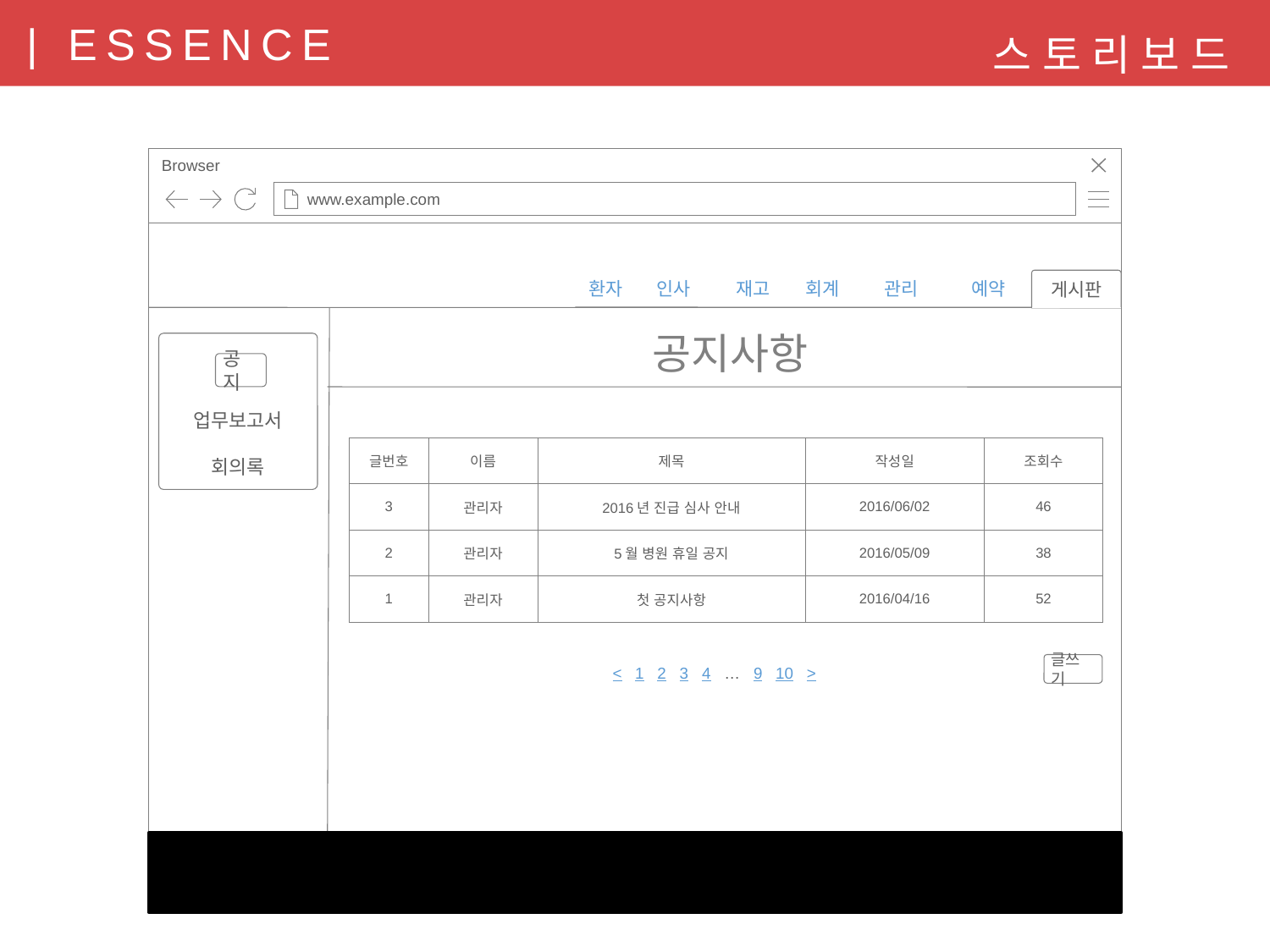

스토리보드
Browser

www.example.com

게시판
환자
인사
재고
                                        예약         게시판

회계
관리

공지사항
공지
업무보고서
회의록
공지
글쓰기
<   1   2   3   4   …   9   10   >

| 글번호 | 이름 | 제목 | 작성일 | 조회수 |
| --- | --- | --- | --- | --- |
| 3 | 관리자 | 2016년 진급 심사 안내 | 2016/06/02 | 46 |
| 2 | 관리자 | 5월 병원 휴일 공지 | 2016/05/09 | 38 |
| 1 | 관리자 | 첫 공지사항 | 2016/04/16 | 52 |